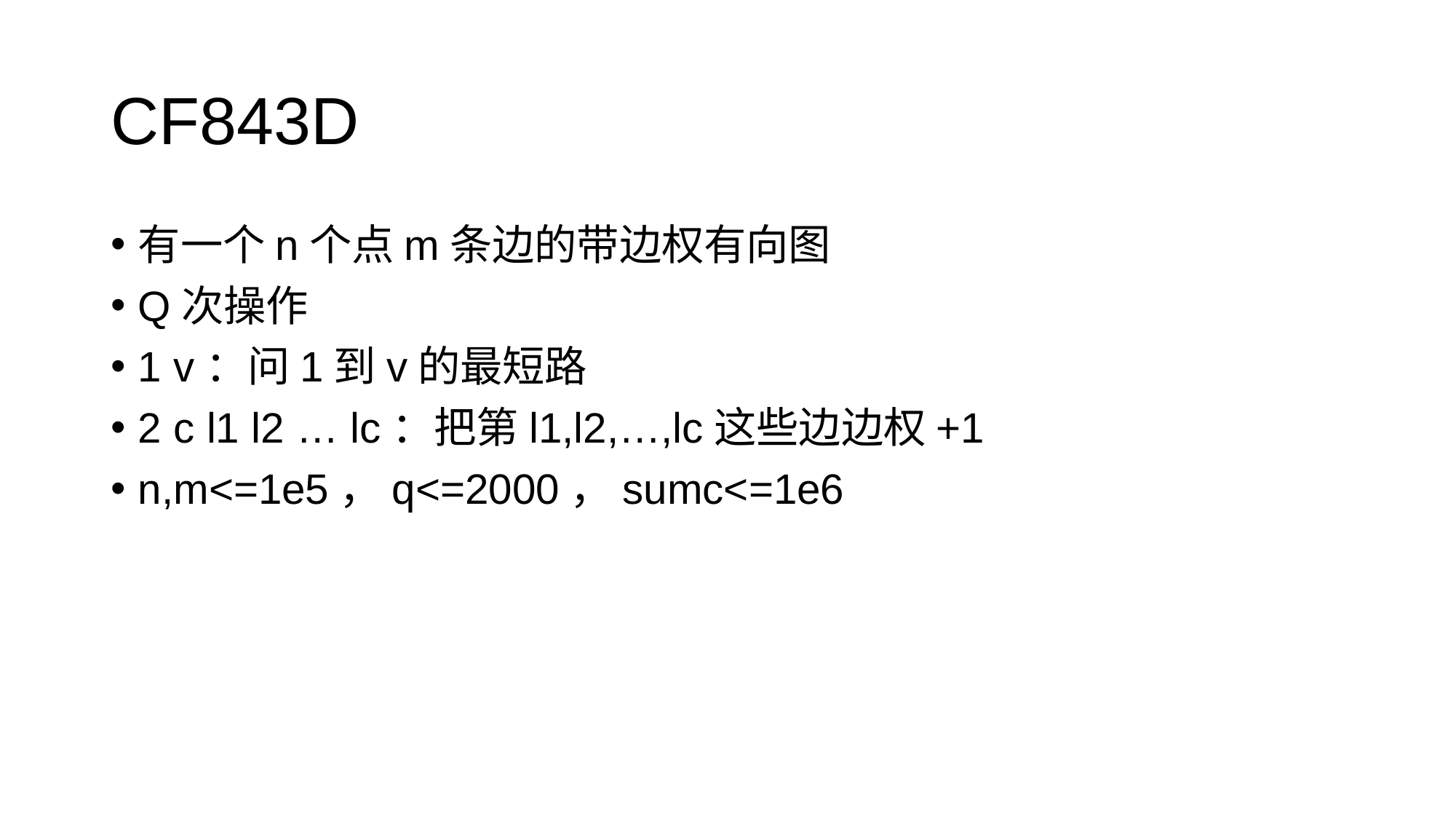

# CF843D
有一个n个点m条边的带边权有向图
Q次操作
1 v：问1到v的最短路
2 c l1 l2 … lc：把第l1,l2,…,lc这些边边权+1
n,m<=1e5，q<=2000，sumc<=1e6